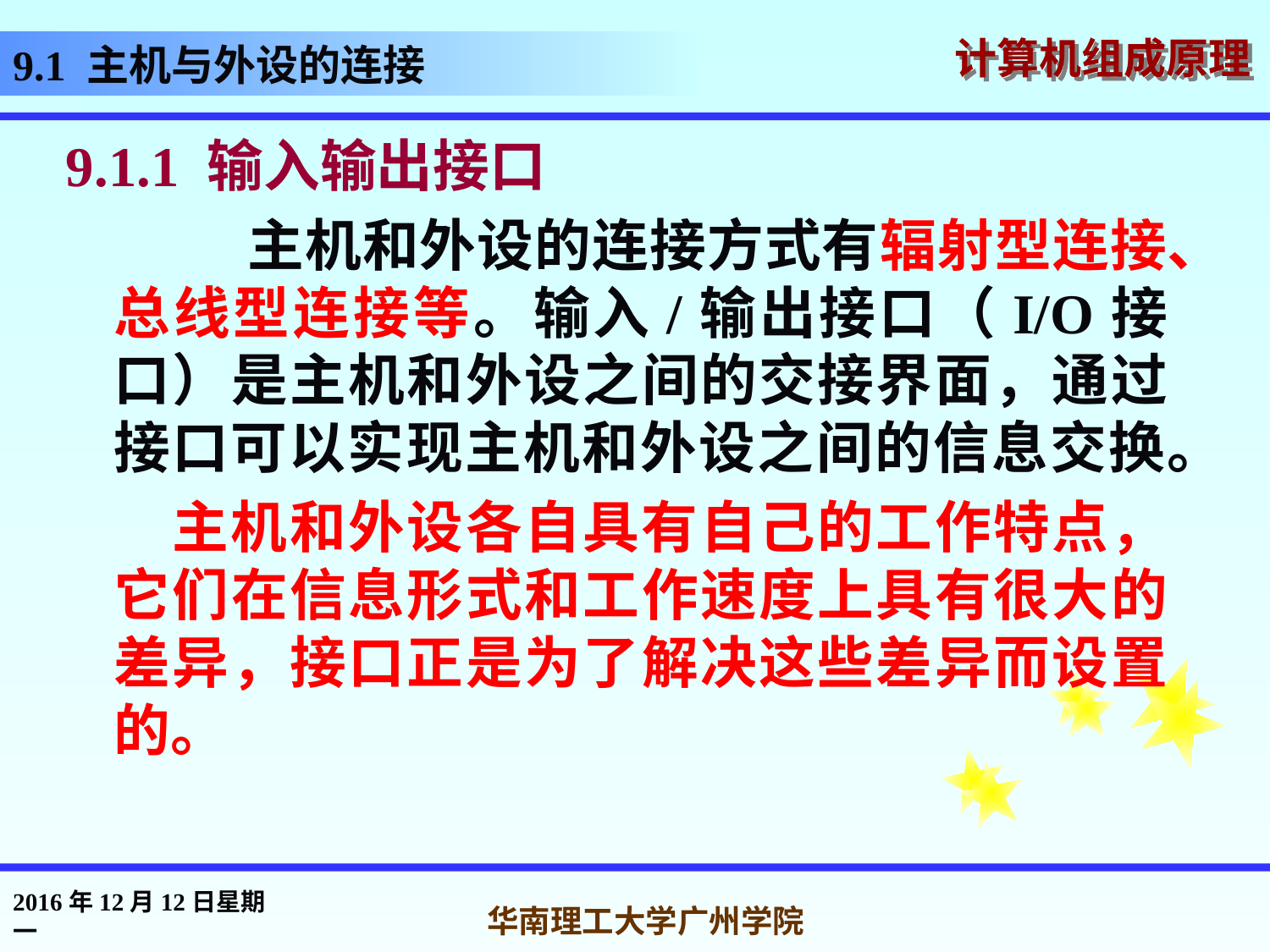

# 9.1 主机与外设的连接
9.1.1 输入输出接口
            主机和外设的连接方式有辐射型连接、总线型连接等。输入/输出接口（I/O接口）是主机和外设之间的交接界面，通过接口可以实现主机和外设之间的信息交换。
      主机和外设各自具有自己的工作特点，它们在信息形式和工作速度上具有很大的差异，接口正是为了解决这些差异而设置的。
2016年12月12日星期一
华南理工大学广州学院